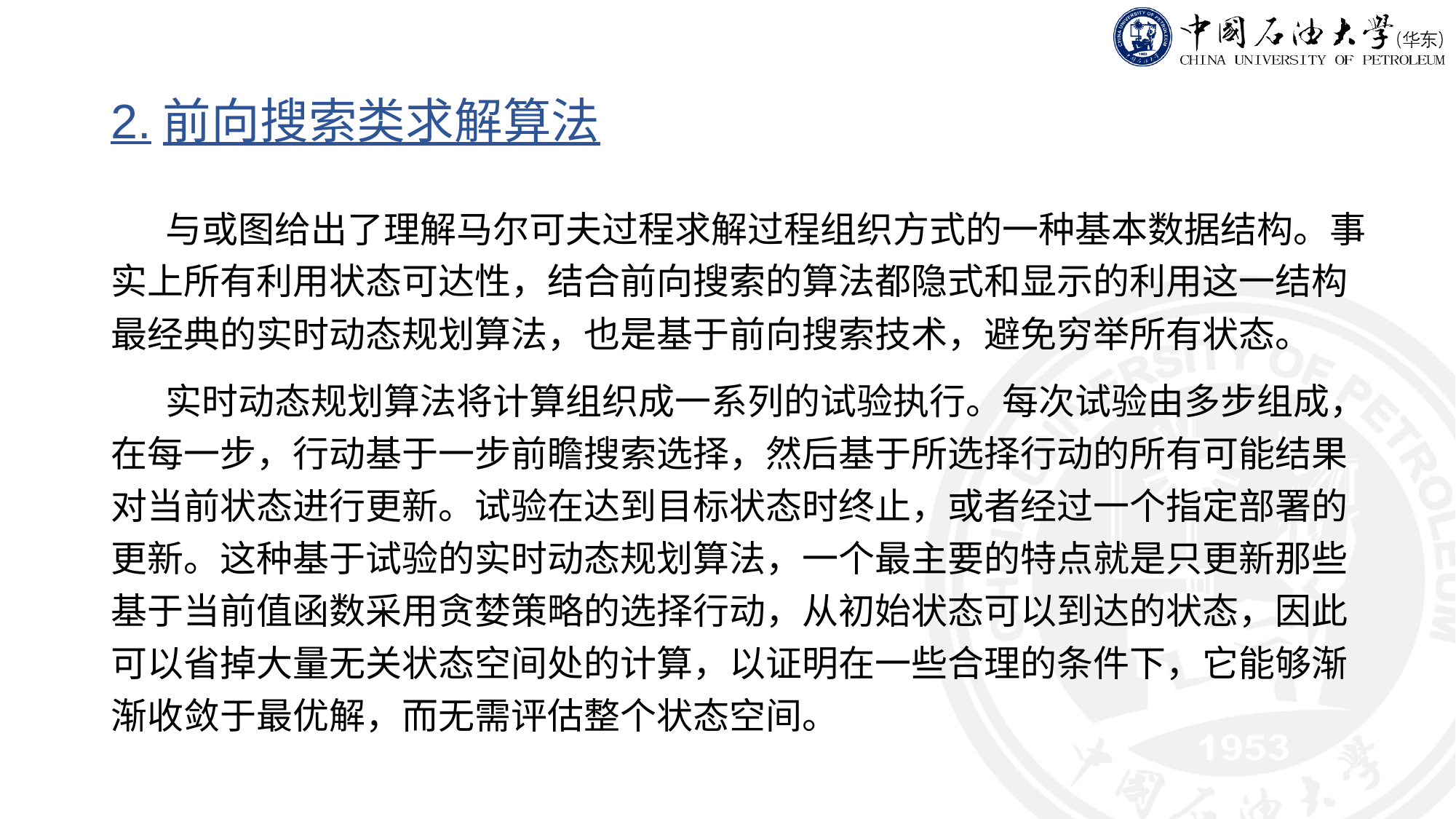

# 2.前向搜索类求解算法
与或图给出了理解马尔可夫过程求解过程组织方式的一种基本数据结构。事实上所有利用状态可达性，结合前向搜索的算法都隐式和显示的利用这一结构最经典的实时动态规划算法，也是基于前向搜索技术，避免穷举所有状态。
实时动态规划算法将计算组织成一系列的试验执行。每次试验由多步组成，在每一步，行动基于一步前瞻搜索选择，然后基于所选择行动的所有可能结果对当前状态进行更新。试验在达到目标状态时终止，或者经过一个指定部署的更新。这种基于试验的实时动态规划算法，一个最主要的特点就是只更新那些基于当前值函数采用贪婪策略的选择行动，从初始状态可以到达的状态，因此可以省掉大量无关状态空间处的计算，以证明在一些合理的条件下，它能够渐渐收敛于最优解，而无需评估整个状态空间。